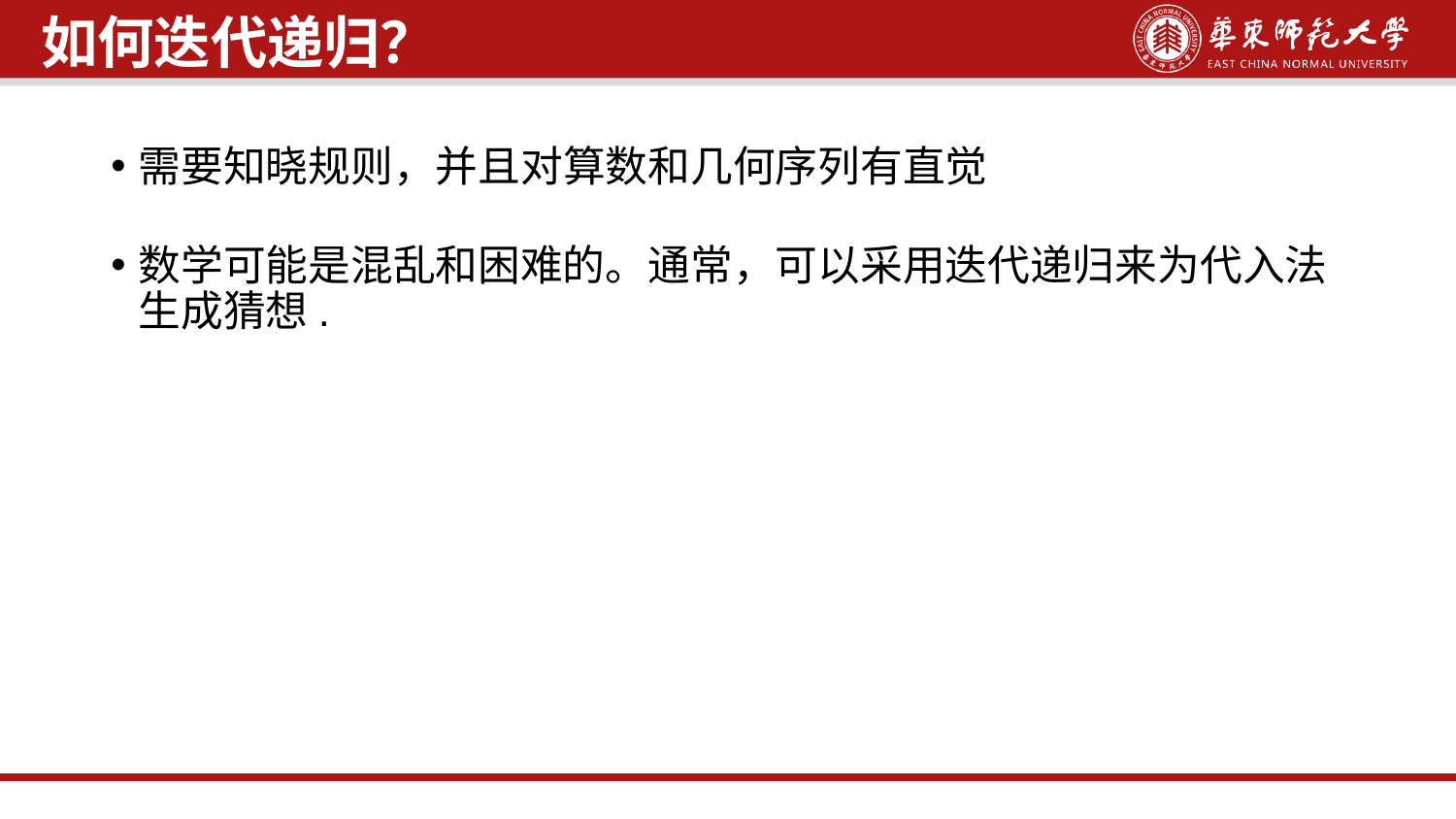

如何迭代递归？
需要知晓规则，并且对算数和几何序列有直觉

数学可能是混乱和困难的。通常，可以采用迭代递归来为代入法生成猜想.